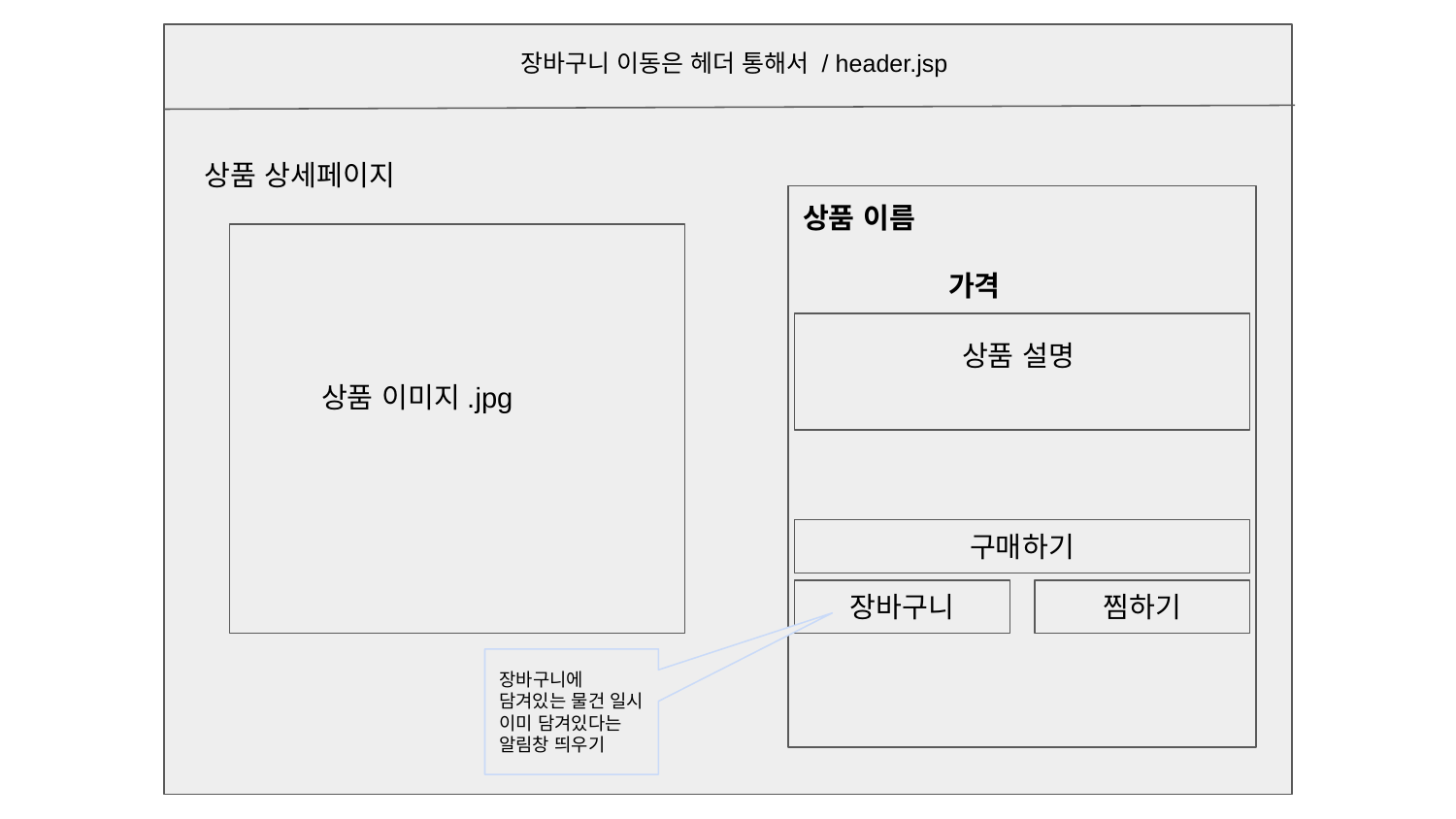

장바구니 이동은 헤더 통해서 / header.jsp
상품 상세페이지
상품 이름
				가격

상품 설명

상품 이미지.jpg

구매하기
장바구니
찜하기
장바구니에 담겨있는 물건 일시 이미 담겨있다는 알림창 띄우기